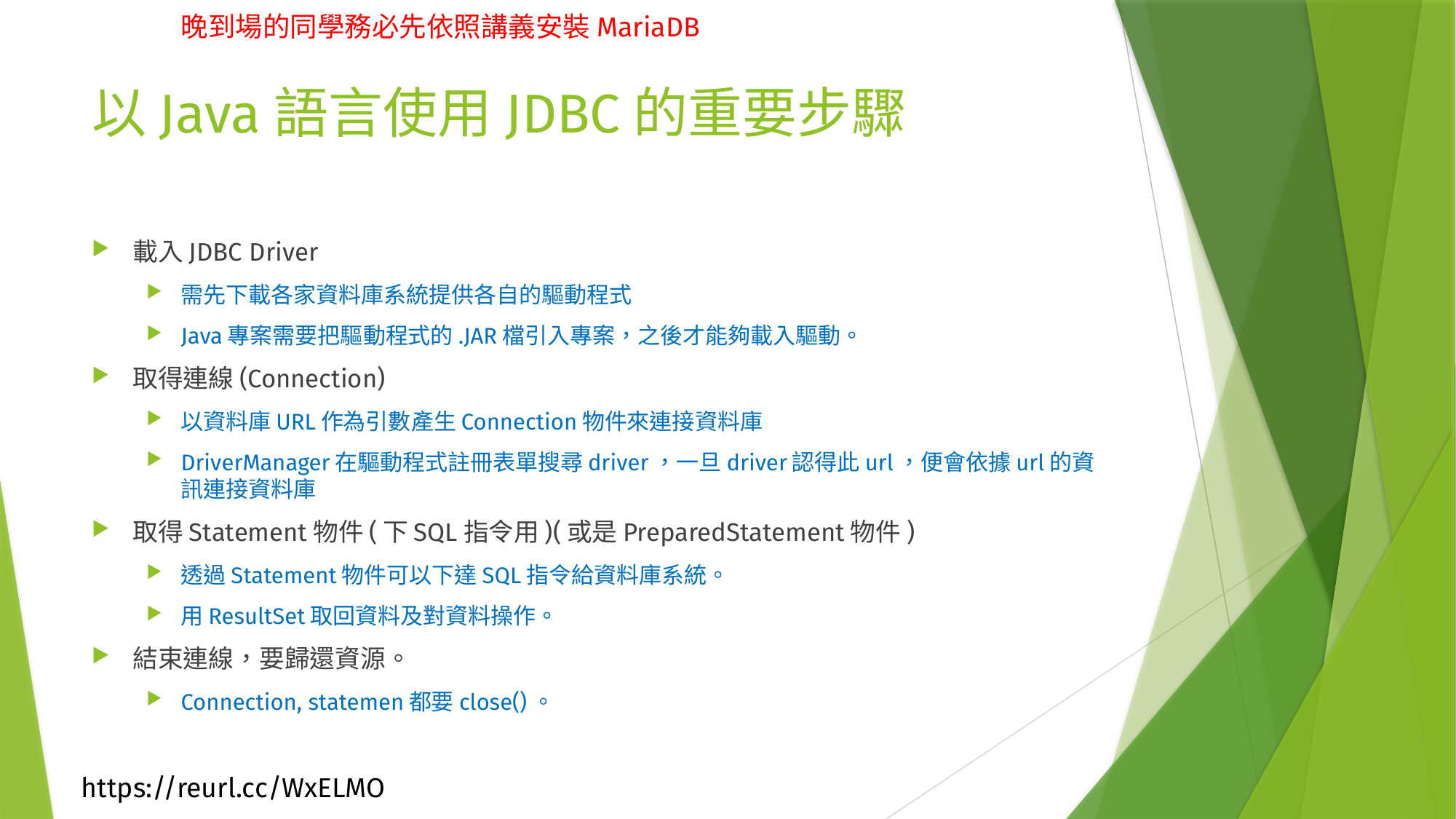

# 以Java語言使用JDBC的重要步驟
載入JDBC Driver
需先下載各家資料庫系統提供各自的驅動程式
Java專案需要把驅動程式的.JAR檔引入專案，之後才能夠載入驅動。
取得連線(Connection)
以資料庫URL作為引數產生Connection物件來連接資料庫
DriverManager在驅動程式註冊表單搜尋driver，一旦driver認得此url，便會依據url的資訊連接資料庫
取得Statement物件(下SQL指令用)(或是PreparedStatement物件)
透過Statement物件可以下達SQL指令給資料庫系統。
用ResultSet取回資料及對資料操作。
結束連線，要歸還資源。
Connection, statemen都要close()。